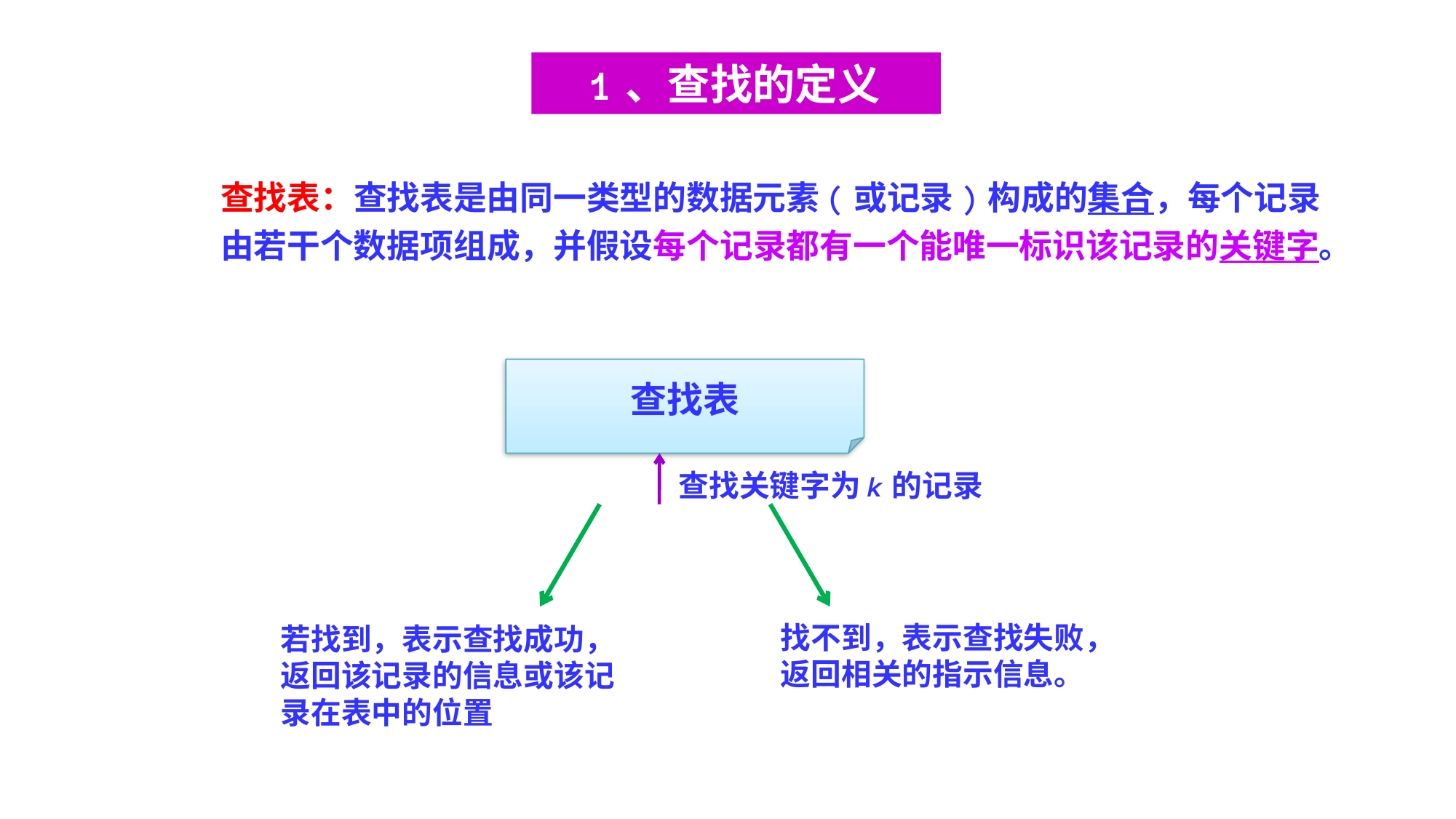

1、查找的定义
查找表：查找表是由同一类型的数据元素(或记录)构成的集合，每个记录由若干个数据项组成，并假设每个记录都有一个能唯一标识该记录的关键字。
查找表
查找关键字为k的记录
找不到，表示查找失败，返回相关的指示信息。
若找到，表示查找成功，返回该记录的信息或该记录在表中的位置